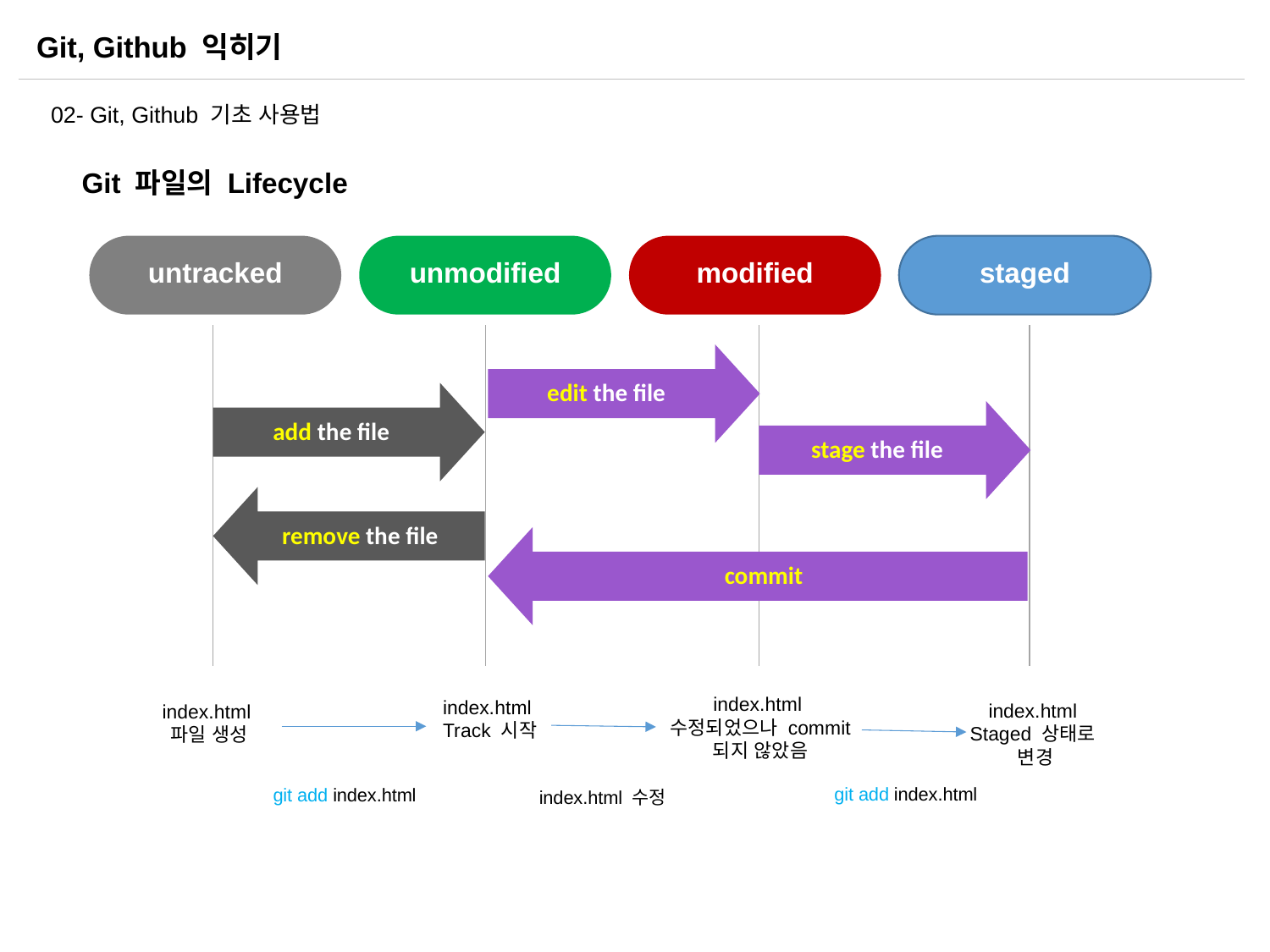

02- Git, Github 기초 사용법
Git 파일의 Lifecycle

untracked

unmodified

modified

staged

edit the file

add the file
stage the file

remove the file

commit
index.html
수정되었으나 commit 되지 않았음
index.html
Track 시작
index.html
Staged 상태로
변경
index.html
파일 생성
git add index.html
git add index.html
index.html 수정